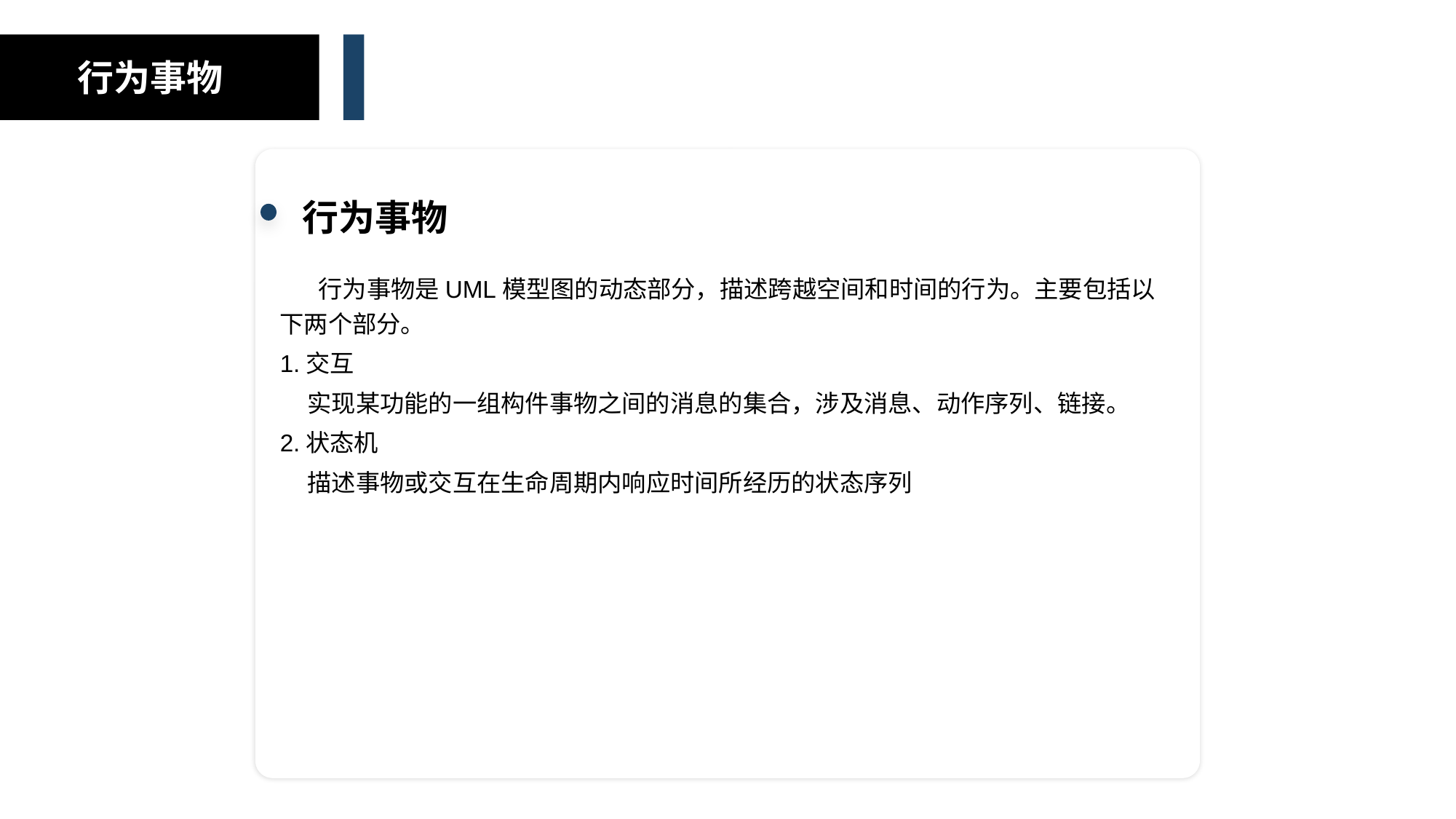

行为事物

行为事物
      行为事物是UML模型图的动态部分，描述跨越空间和时间的行为。主要包括以下两个部分。
1.交互
    实现某功能的一组构件事物之间的消息的集合，涉及消息、动作序列、链接。
2.状态机
    描述事物或交互在生命周期内响应时间所经历的状态序列